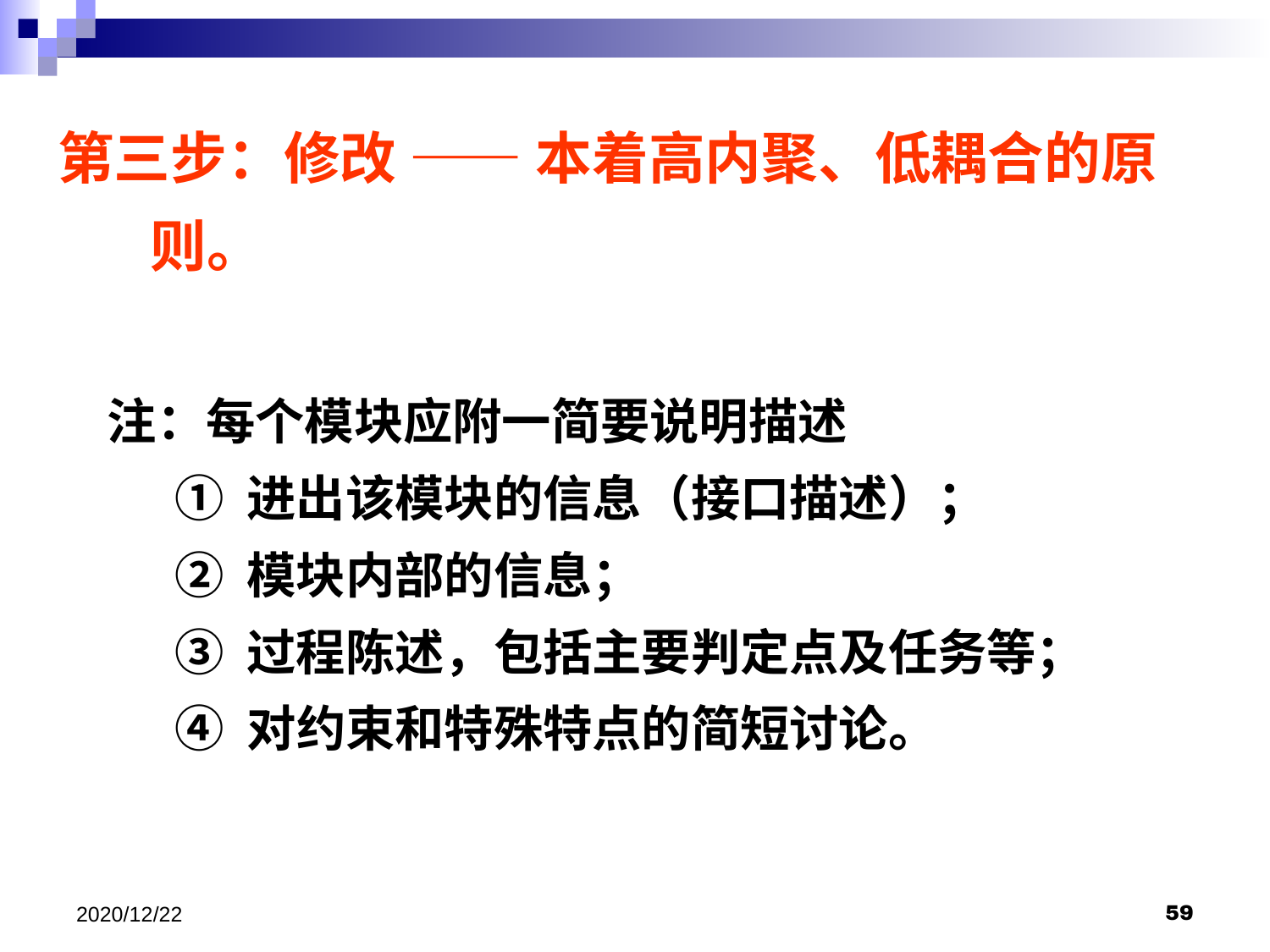

第三步：修改 —— 本着高内聚、低耦合的原则。

注：每个模块应附一简要说明描述
      ① 进出该模块的信息（接口描述）；
      ② 模块内部的信息；
      ③ 过程陈述，包括主要判定点及任务等；
      ④ 对约束和特殊特点的简短讨论。
2020/12/22
59